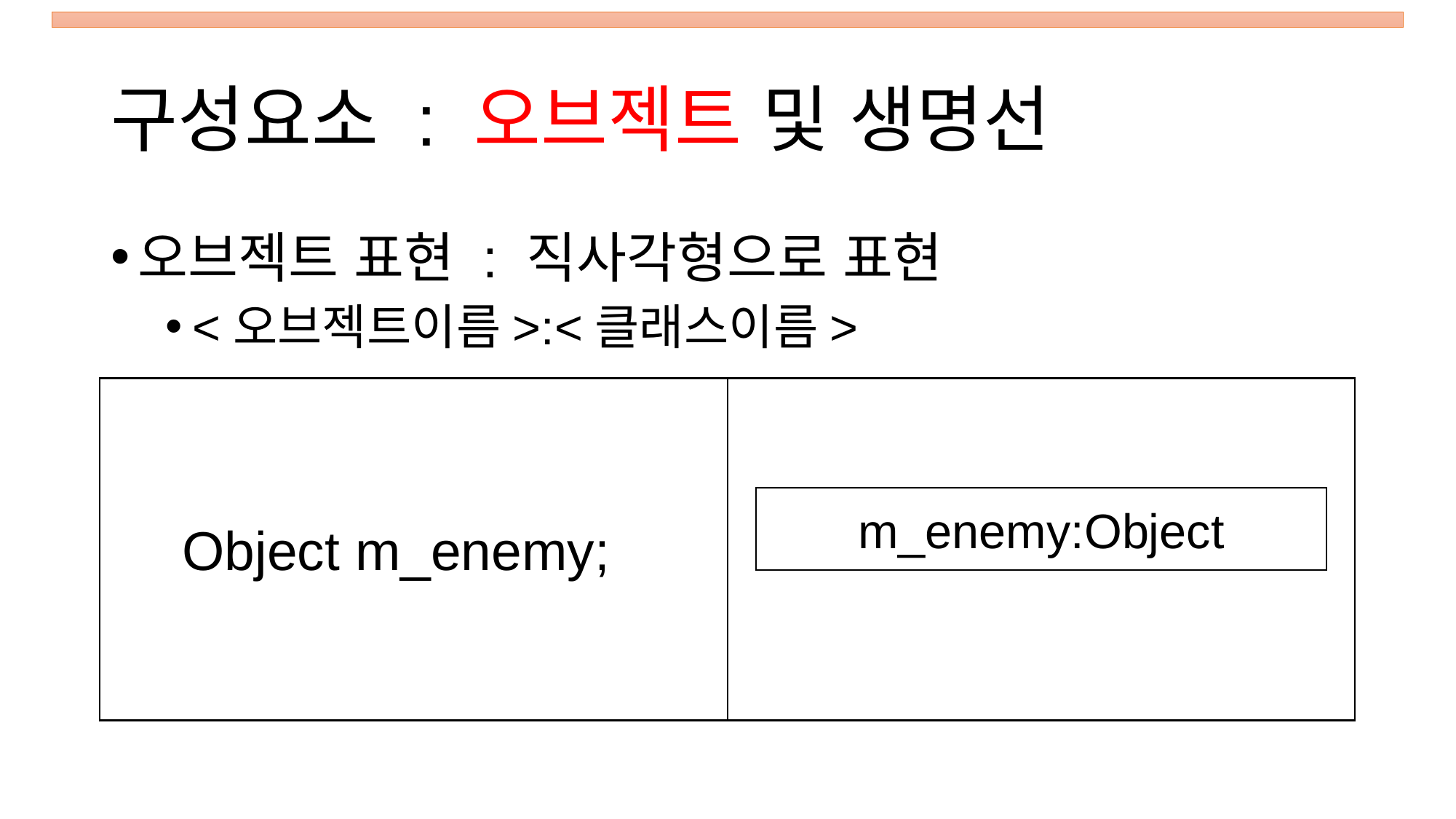

# 구성요소 : 오브젝트 및 생명선
오브젝트 표현 : 직사각형으로 표현
<오브젝트이름>:<클래스이름>

m_enemy:Object
Object m_enemy;